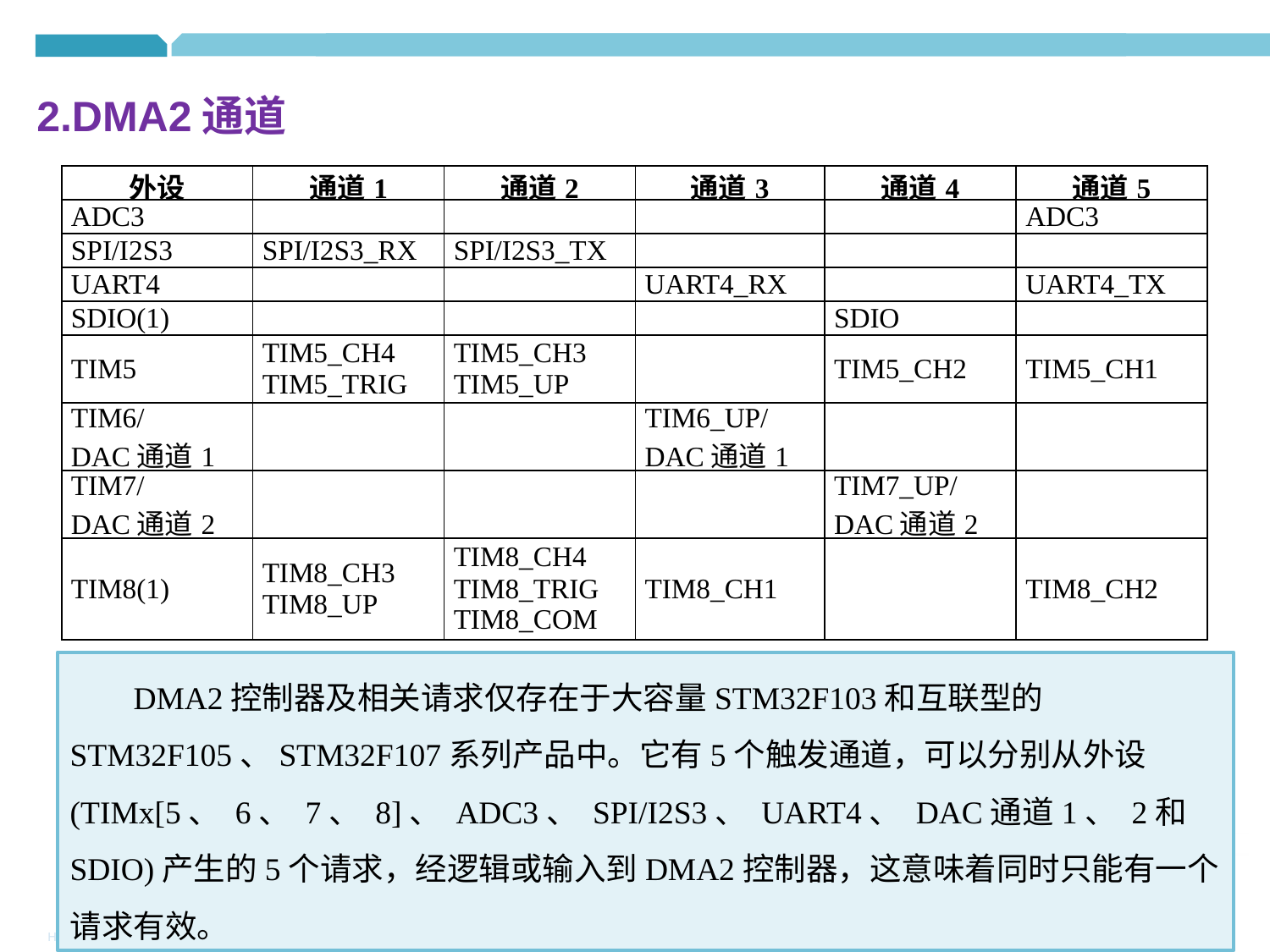

2.DMA2通道
| 外设 | 通道1 | 通道2 | 通道3 | 通道4 | 通道5 |
| --- | --- | --- | --- | --- | --- |
| ADC3 |  |  |  |  | ADC3 |
| SPI/I2S3 | SPI/I2S3\_RX | SPI/I2S3\_TX |  |  |  |
| UART4 |  |  | UART4\_RX |  | UART4\_TX |
| SDIO(1) |  |  |  | SDIO |  |
| TIM5 | TIM5\_CH4 TIM5\_TRIG | TIM5\_CH3 TIM5\_UP |  | TIM5\_CH2 | TIM5\_CH1 |
| TIM6/ DAC通道1 |  |  | TIM6\_UP/ DAC通道1 |  |  |
| TIM7/ DAC通道2 |  |  |  | TIM7\_UP/ DAC通道2 |  |
| TIM8(1) | TIM8\_CH3 TIM8\_UP | TIM8\_CH4 TIM8\_TRIG TIM8\_COM | TIM8\_CH1 |  | TIM8\_CH2 |
DMA2控制器及相关请求仅存在于大容量STM32F103和互联型的STM32F105、STM32F107系列产品中。它有5个触发通道，可以分别从外设(TIMx[5、 6、 7、 8]、 ADC3、 SPI/I2S3、 UART4、 DAC通道1、 2和SDIO)产生的5个请求，经逻辑或输入到DMA2控制器，这意味着同时只能有一个请求有效。